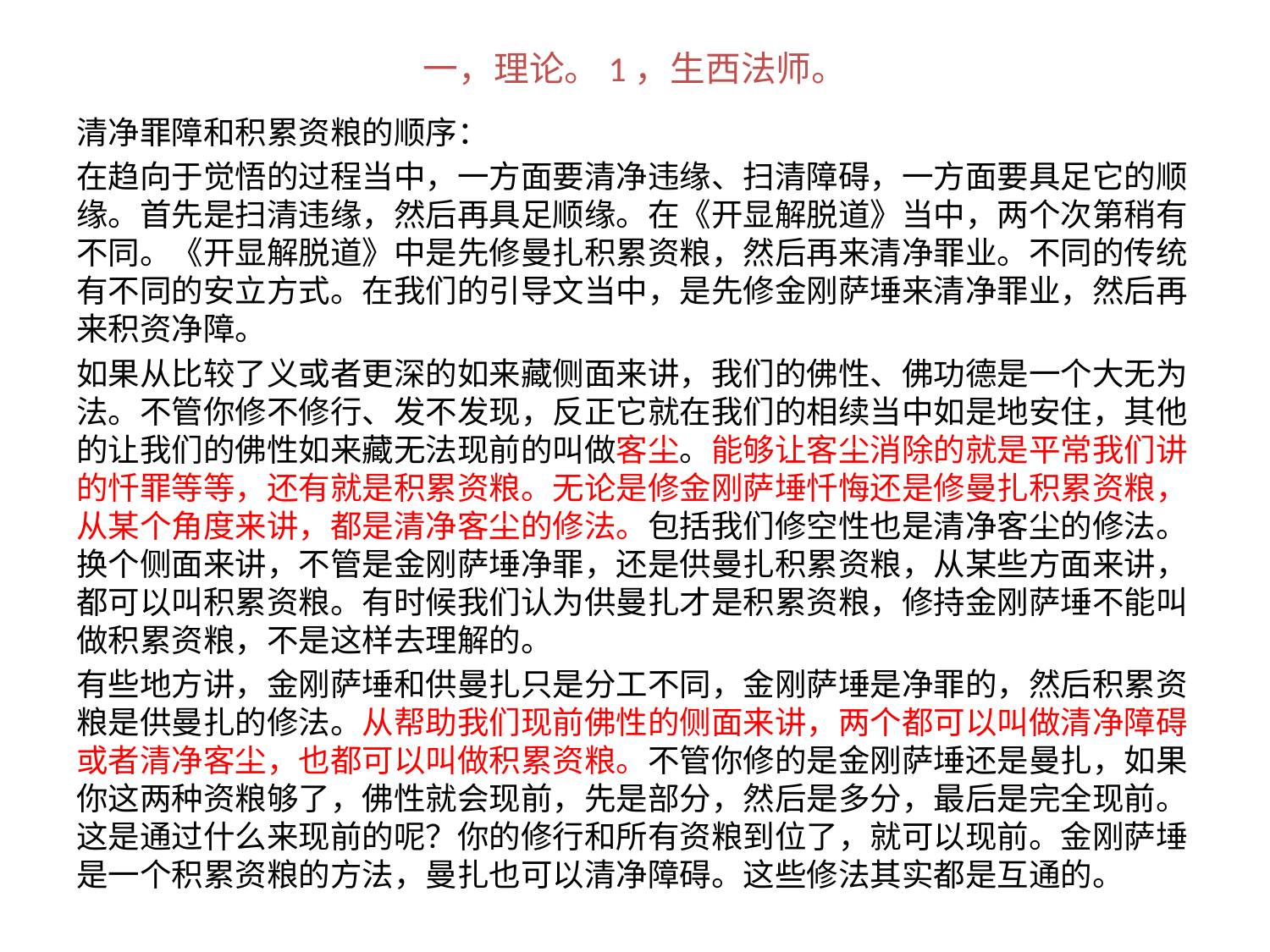

# 一，理论。1，生西法师。
清净罪障和积累资粮的顺序：
在趋向于觉悟的过程当中，一方面要清净违缘、扫清障碍，一方面要具足它的顺缘。首先是扫清违缘，然后再具足顺缘。在《开显解脱道》当中，两个次第稍有不同。《开显解脱道》中是先修曼扎积累资粮，然后再来清净罪业。不同的传统有不同的安立方式。在我们的引导文当中，是先修金刚萨埵来清净罪业，然后再来积资净障。
如果从比较了义或者更深的如来藏侧面来讲，我们的佛性、佛功德是一个大无为法。不管你修不修行、发不发现，反正它就在我们的相续当中如是地安住，其他的让我们的佛性如来藏无法现前的叫做客尘。能够让客尘消除的就是平常我们讲的忏罪等等，还有就是积累资粮。无论是修金刚萨埵忏悔还是修曼扎积累资粮，从某个角度来讲，都是清净客尘的修法。包括我们修空性也是清净客尘的修法。换个侧面来讲，不管是金刚萨埵净罪，还是供曼扎积累资粮，从某些方面来讲，都可以叫积累资粮。有时候我们认为供曼扎才是积累资粮，修持金刚萨埵不能叫做积累资粮，不是这样去理解的。
有些地方讲，金刚萨埵和供曼扎只是分工不同，金刚萨埵是净罪的，然后积累资粮是供曼扎的修法。从帮助我们现前佛性的侧面来讲，两个都可以叫做清净障碍或者清净客尘，也都可以叫做积累资粮。不管你修的是金刚萨埵还是曼扎，如果你这两种资粮够了，佛性就会现前，先是部分，然后是多分，最后是完全现前。这是通过什么来现前的呢？你的修行和所有资粮到位了，就可以现前。金刚萨埵是一个积累资粮的方法，曼扎也可以清净障碍。这些修法其实都是互通的。